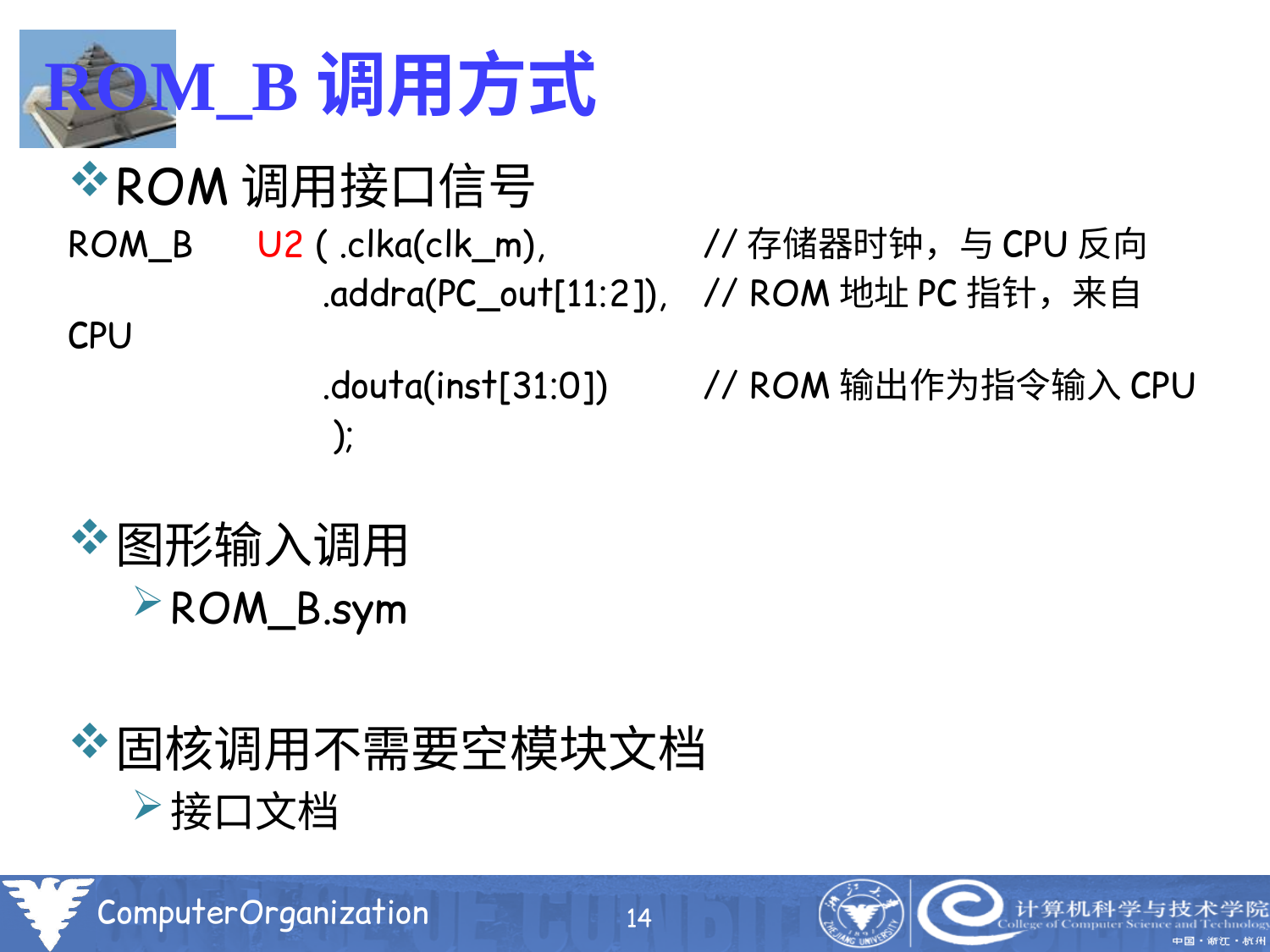

# ROM_B调用方式
ROM调用接口信号
ROM_B      U2 ( .clka(clk_m), 		//存储器时钟，与CPU反向
  		.addra(PC_out[11:2]), 	// ROM地址PC指针，来自CPU
 		.douta(inst[31:0]) 	// ROM输出作为指令输入CPU
	             );

图形输入调用
ROM_B.sym

固核调用不需要空模块文档
接口文档